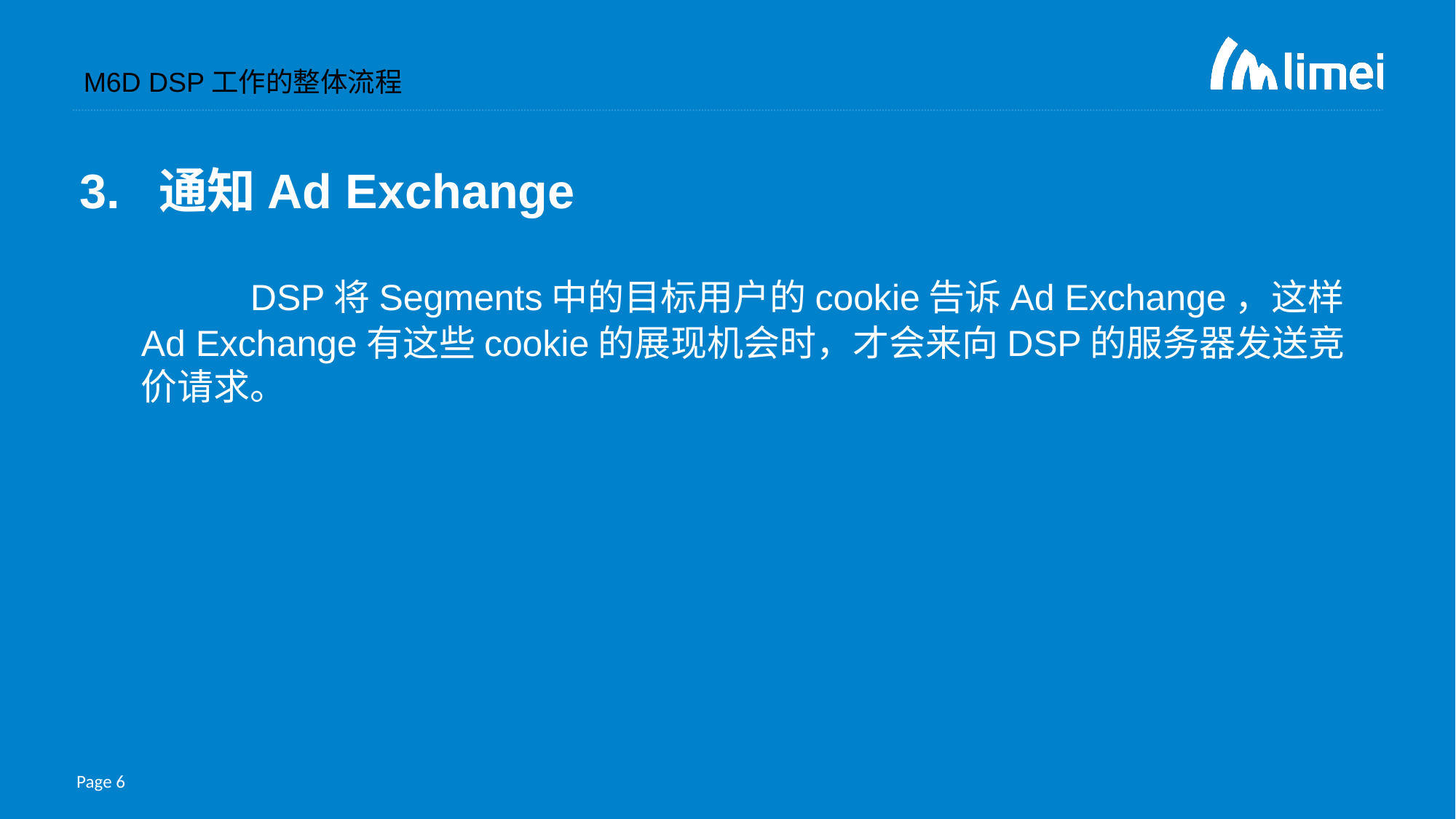

M6D DSP工作的整体流程

3.  通知Ad Exchange

		DSP将Segments中的目标用户的cookie告诉Ad Exchange，这样Ad Exchange有这些cookie的展现机会时，才会来向DSP的服务器发送竞价请求。

Page 6